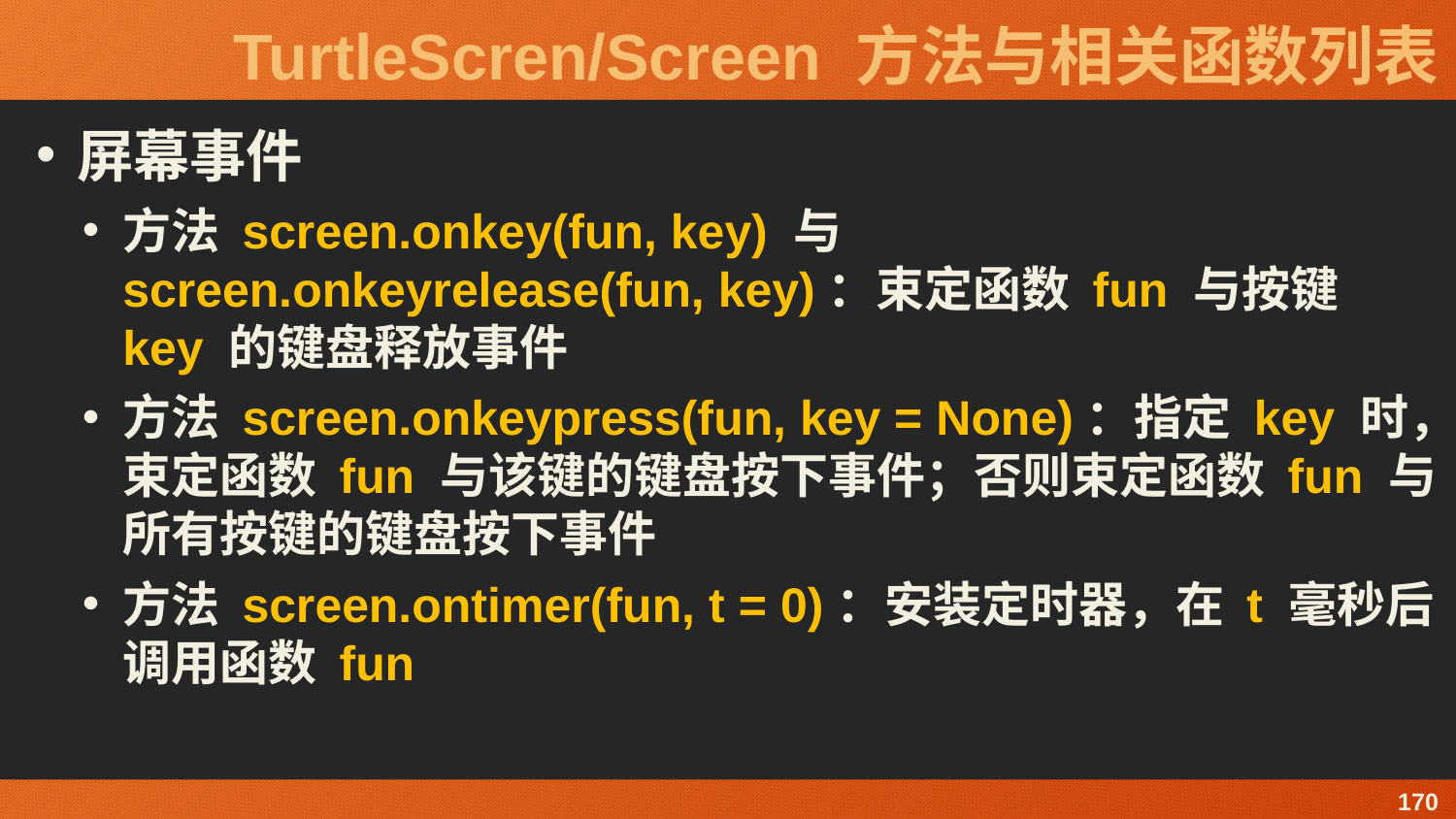

# TurtleScren/Screen 方法与相关函数列表
屏幕事件
方法 screen.onkey(fun, key) 与 screen.onkeyrelease(fun, key)：束定函数 fun 与按键 key 的键盘释放事件
方法 screen.onkeypress(fun, key = None)：指定 key 时，束定函数 fun 与该键的键盘按下事件；否则束定函数 fun 与所有按键的键盘按下事件
方法 screen.ontimer(fun, t = 0)：安装定时器，在 t 毫秒后调用函数 fun
170